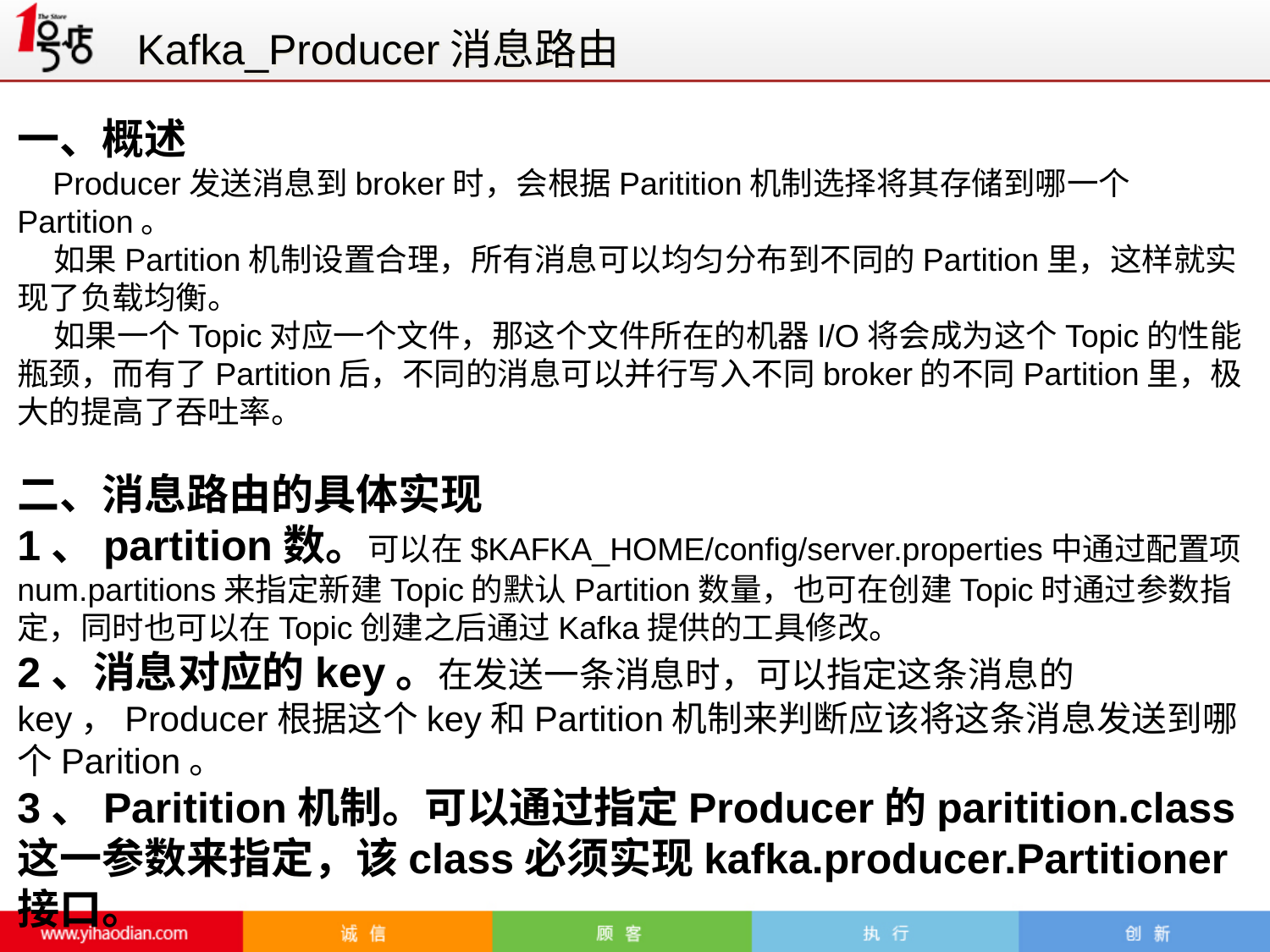

Kafka_Producer消息路由
一、概述
    Producer发送消息到broker时，会根据Paritition机制选择将其存储到哪一个Partition。
    如果Partition机制设置合理，所有消息可以均匀分布到不同的Partition里，这样就实现了负载均衡。
    如果一个Topic对应一个文件，那这个文件所在的机器I/O将会成为这个Topic的性能瓶颈，而有了Partition后，不同的消息可以并行写入不同broker的不同Partition里，极大的提高了吞吐率。

二、消息路由的具体实现
1、partition数。可以在$KAFKA_HOME/config/server.properties中通过配置项num.partitions来指定新建Topic的默认Partition数量，也可在创建Topic时通过参数指定，同时也可以在Topic创建之后通过Kafka提供的工具修改。
2、消息对应的key。在发送一条消息时，可以指定这条消息的key，Producer根据这个key和Partition机制来判断应该将这条消息发送到哪个Parition。
3、Paritition机制。可以通过指定Producer的paritition.class这一参数来指定，该class必须实现kafka.producer.Partitioner接口。